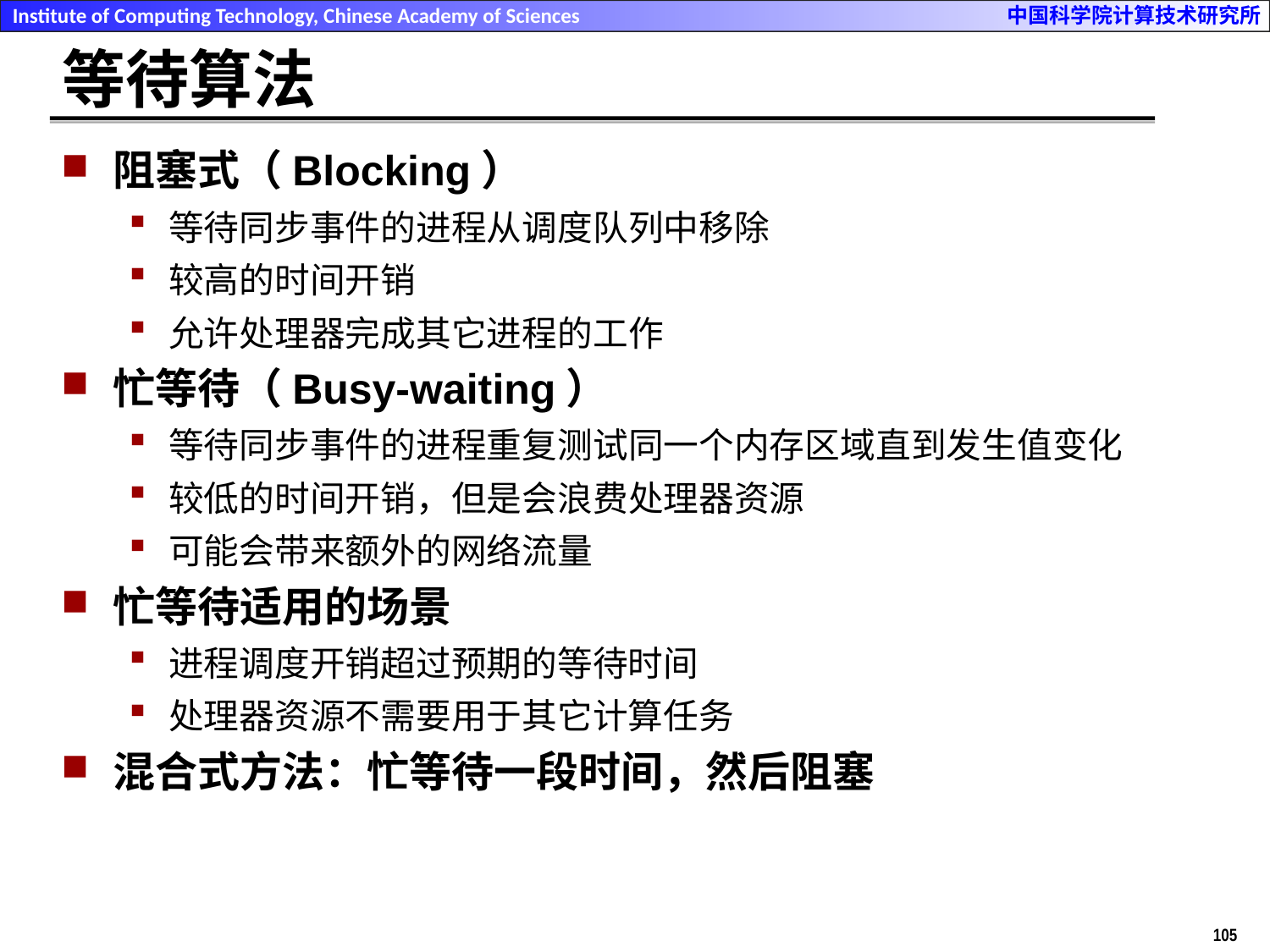

# 等待算法
阻塞式（Blocking）
等待同步事件的进程从调度队列中移除
较高的时间开销
允许处理器完成其它进程的工作
忙等待（Busy-waiting）
等待同步事件的进程重复测试同一个内存区域直到发生值变化
较低的时间开销，但是会浪费处理器资源
可能会带来额外的网络流量
忙等待适用的场景
进程调度开销超过预期的等待时间
处理器资源不需要用于其它计算任务
混合式方法：忙等待一段时间，然后阻塞